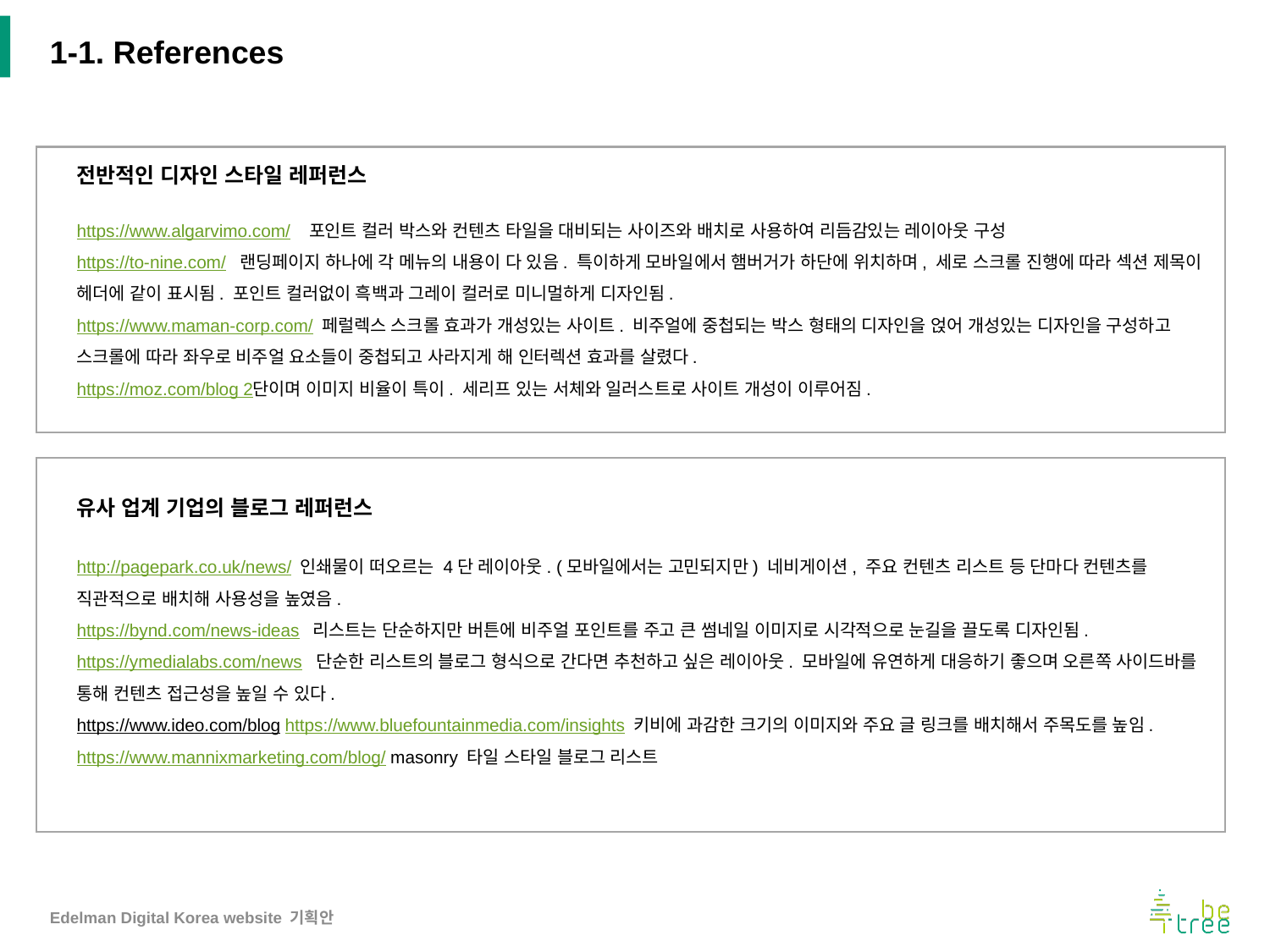

# 1-1. References

전반적인 디자인 스타일 레퍼런스

https://www.algarvimo.com/   포인트 컬러 박스와 컨텐츠 타일을 대비되는 사이즈와 배치로 사용하여 리듬감있는 레이아웃 구성
https://to-nine.com/  랜딩페이지 하나에 각 메뉴의 내용이 다 있음. 특이하게 모바일에서 햄버거가 하단에 위치하며, 세로 스크롤 진행에 따라 섹션 제목이 헤더에 같이 표시됨. 포인트 컬러없이 흑백과 그레이 컬러로 미니멀하게 디자인됨.
https://www.maman-corp.com/ 페럴렉스 스크롤 효과가 개성있는 사이트. 비주얼에 중첩되는 박스 형태의 디자인을 얹어 개성있는 디자인을 구성하고 스크롤에 따라 좌우로 비주얼 요소들이 중첩되고 사라지게 해 인터렉션 효과를 살렸다.
https://moz.com/blog 2단이며 이미지 비율이 특이. 세리프 있는 서체와 일러스트로 사이트 개성이 이루어짐.

유사 업계 기업의 블로그 레퍼런스

http://pagepark.co.uk/news/ 인쇄물이 떠오르는 4단 레이아웃. (모바일에서는 고민되지만) 네비게이션, 주요 컨텐츠 리스트 등 단마다 컨텐츠를 직관적으로 배치해 사용성을 높였음.
https://bynd.com/news-ideas  리스트는 단순하지만 버튼에 비주얼 포인트를 주고 큰 썸네일 이미지로 시각적으로 눈길을 끌도록 디자인됨.
https://ymedialabs.com/news  단순한 리스트의 블로그 형식으로 간다면 추천하고 싶은 레이아웃. 모바일에 유연하게 대응하기 좋으며 오른쪽 사이드바를 통해 컨텐츠 접근성을 높일 수 있다.
https://www.ideo.com/blog https://www.bluefountainmedia.com/insights 키비에 과감한 크기의 이미지와 주요 글 링크를 배치해서 주목도를 높임.
https://www.mannixmarketing.com/blog/ masonry 타일 스타일 블로그 리스트
Edelman Digital Korea website 기획안